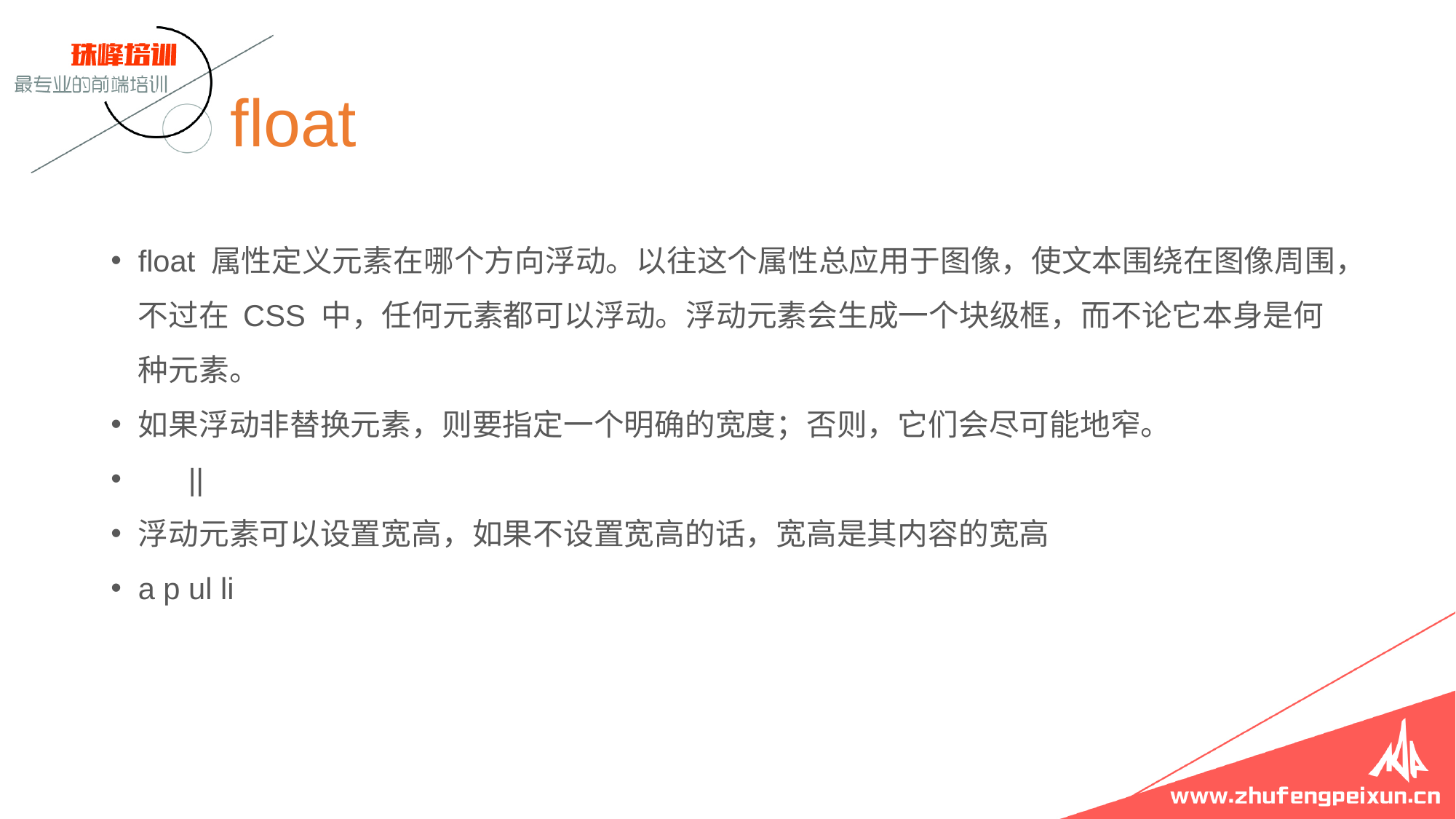

# float
float 属性定义元素在哪个方向浮动。以往这个属性总应用于图像，使文本围绕在图像周围，不过在 CSS 中，任何元素都可以浮动。浮动元素会生成一个块级框，而不论它本身是何种元素。
如果浮动非替换元素，则要指定一个明确的宽度；否则，它们会尽可能地窄。
      ||
浮动元素可以设置宽高，如果不设置宽高的话，宽高是其内容的宽高
a p ul li